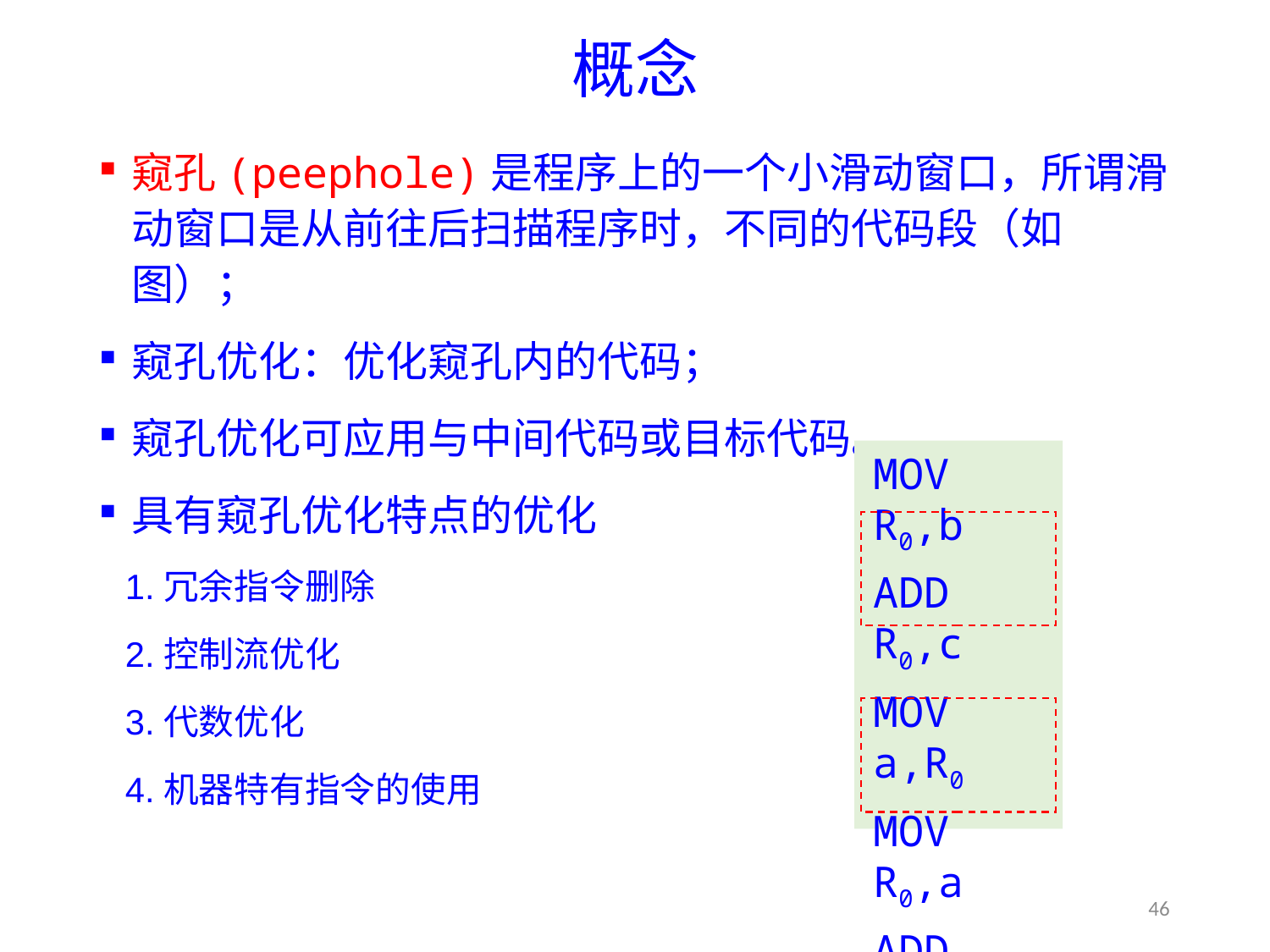

# 概念
窥孔(peephole)是程序上的一个小滑动窗口，所谓滑动窗口是从前往后扫描程序时，不同的代码段（如图）；
窥孔优化：优化窥孔内的代码；
窥孔优化可应用与中间代码或目标代码。
具有窥孔优化特点的优化
冗余指令删除
控制流优化
代数优化
机器特有指令的使用
MOV R0,b
ADD R0,c
MOV a,R0
MOV R0,a
ADD R0,e
MOV d,R0

46